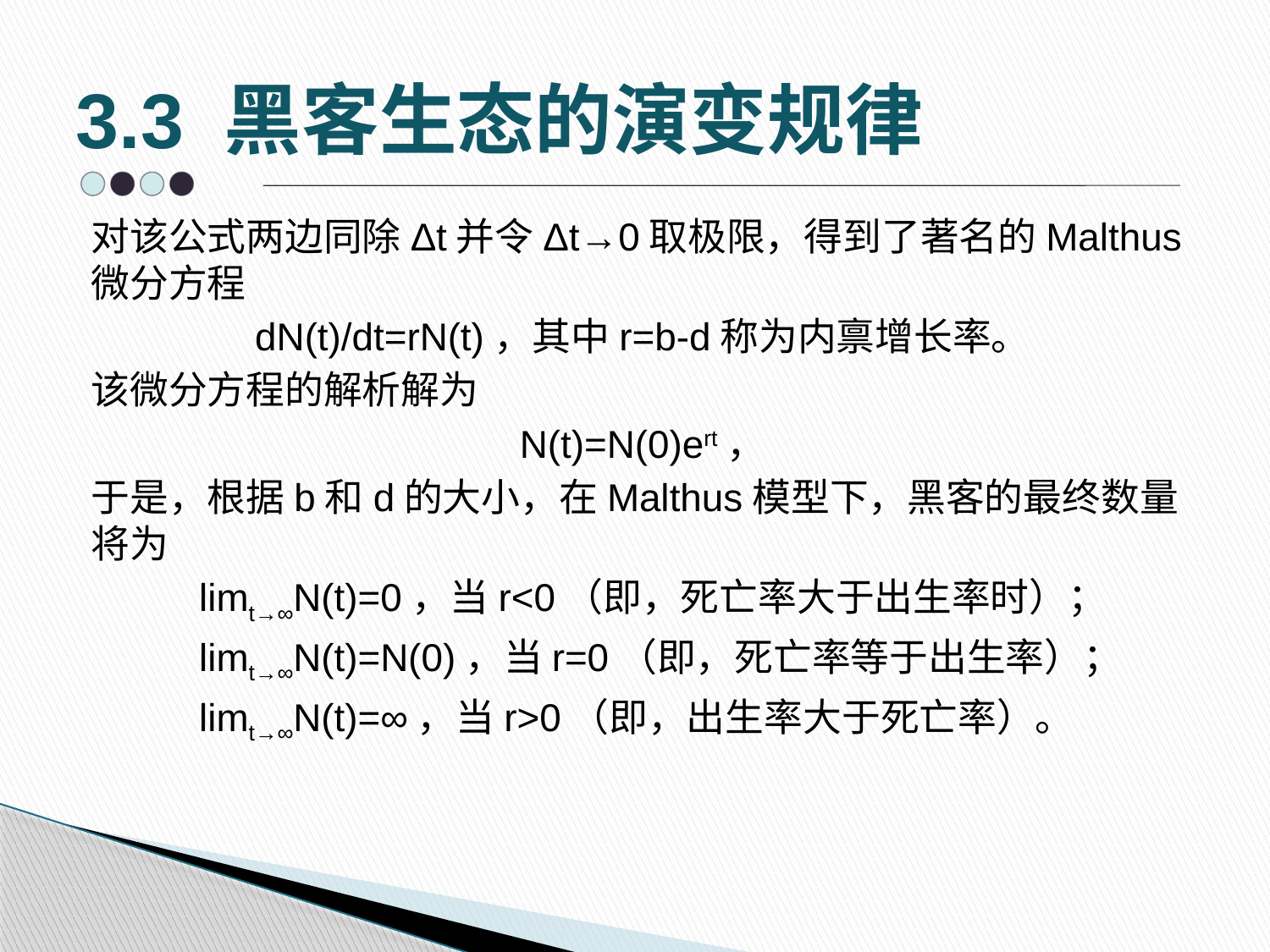

# 3.3 黑客生态的演变规律

对该公式两边同除Δt并令Δt→0取极限，得到了著名的Malthus微分方程
dN(t)/dt=rN(t)，其中r=b-d称为内禀增长率。
该微分方程的解析解为
N(t)=N(0)ert，
于是，根据b和d的大小，在Malthus模型下，黑客的最终数量将为
          limt→∞N(t)=0，当r<0（即，死亡率大于出生率时）；
          limt→∞N(t)=N(0)，当r=0（即，死亡率等于出生率）；
          limt→∞N(t)=∞，当r>0（即，出生率大于死亡率）。